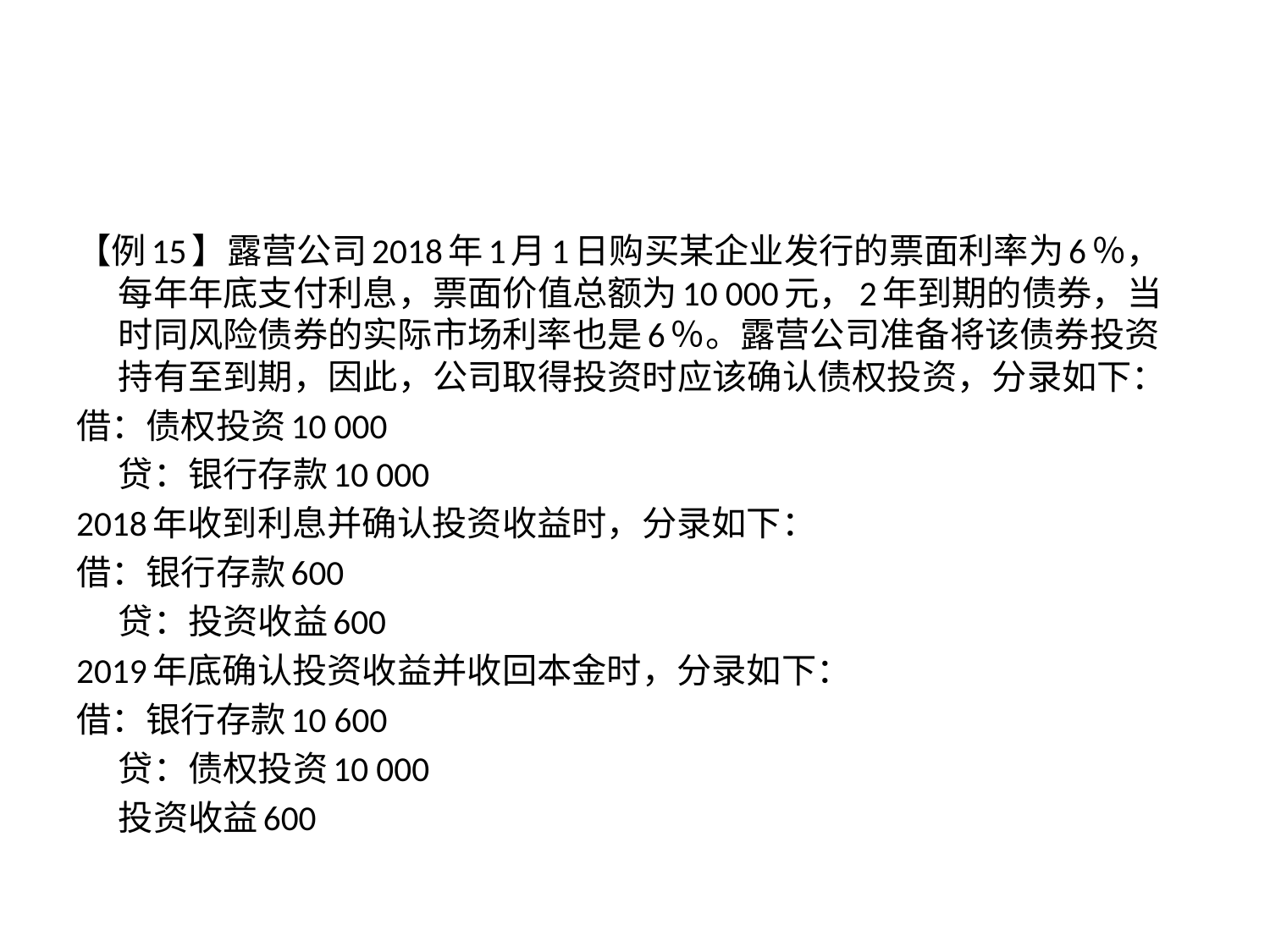

#
【例15】露营公司2018年1月1日购买某企业发行的票面利率为6％，每年年底支付利息，票面价值总额为10 000元，2年到期的债券，当时同风险债券的实际市场利率也是6％。露营公司准备将该债券投资持有至到期，因此，公司取得投资时应该确认债权投资，分录如下：
借：债权投资10 000
	贷：银行存款10 000
2018年收到利息并确认投资收益时，分录如下：
借：银行存款600
	贷：投资收益600
2019年底确认投资收益并收回本金时，分录如下：
借：银行存款10 600
	贷：债权投资10 000
		投资收益600